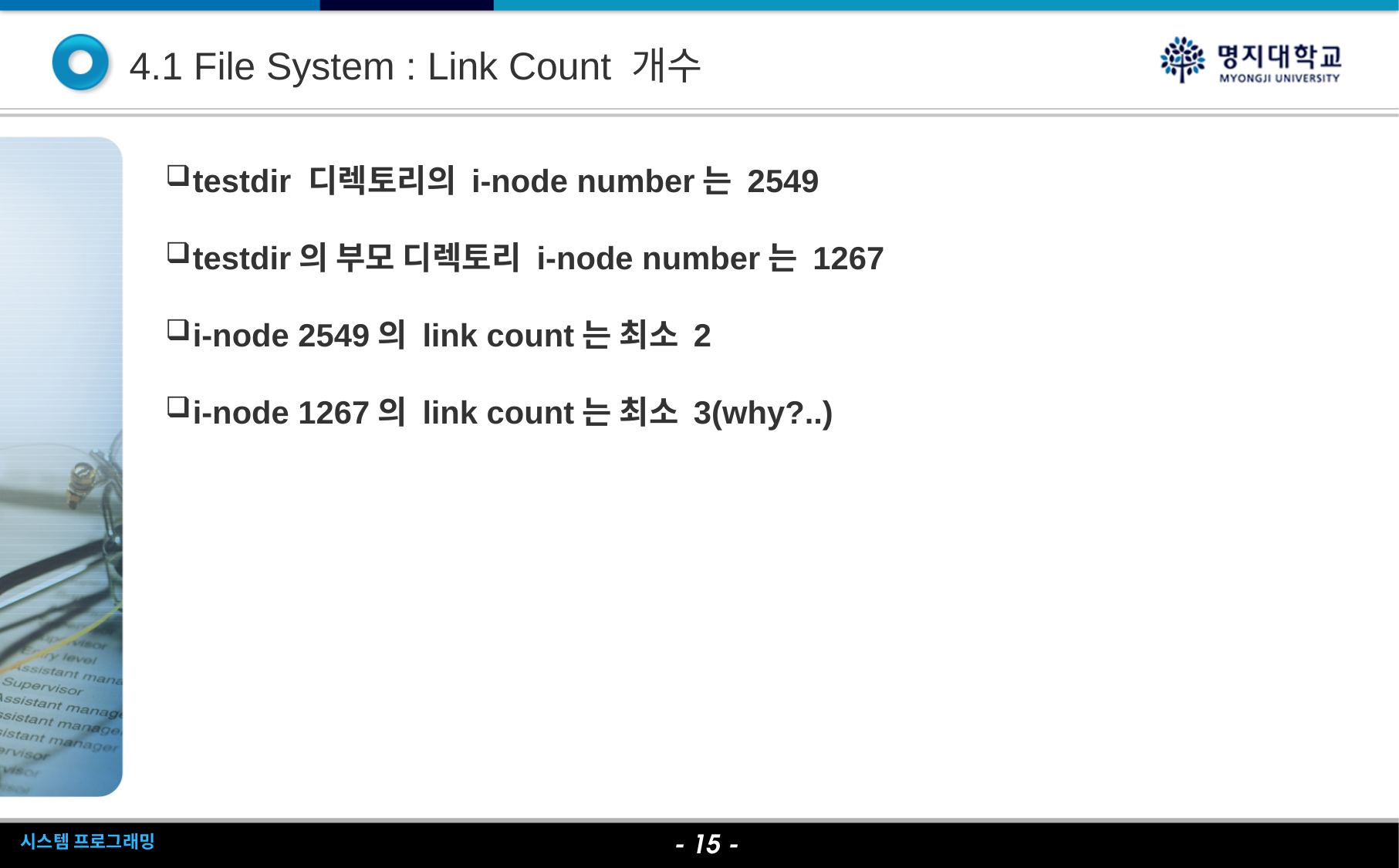

4.1 File System : Link Count 개수
testdir 디렉토리의 i-node number는 2549

testdir의 부모 디렉토리 i-node number는 1267

i-node 2549의 link count는 최소 2

i-node 1267의 link count는 최소 3(why?..)

- 15 -